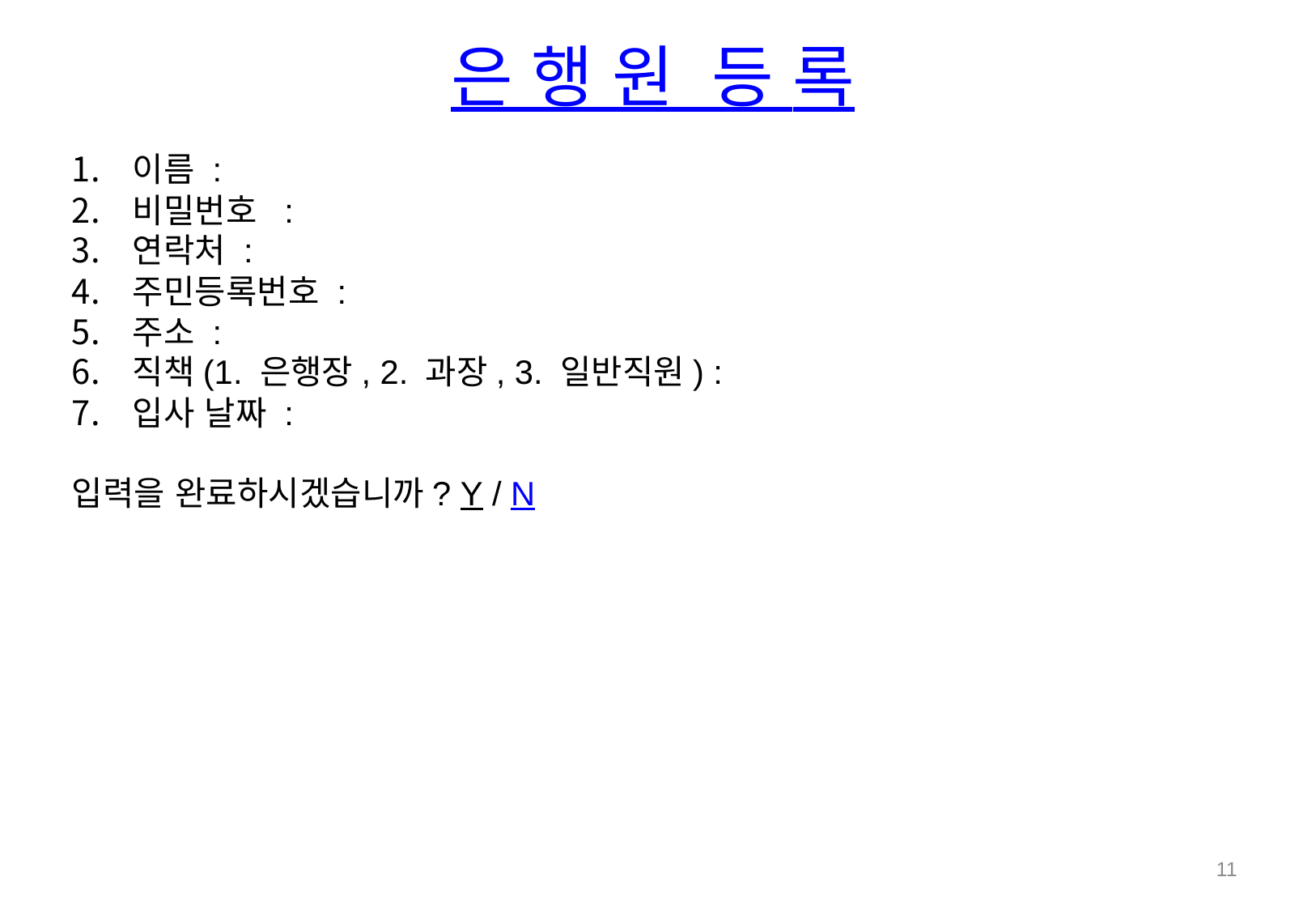

은 행 원  등 록
이름 :
비밀번호  :
연락처 :
주민등록번호 :
주소 :
직책(1. 은행장, 2. 과장, 3. 일반직원) :
입사 날짜 :

입력을 완료하시겠습니까? Y / N

11